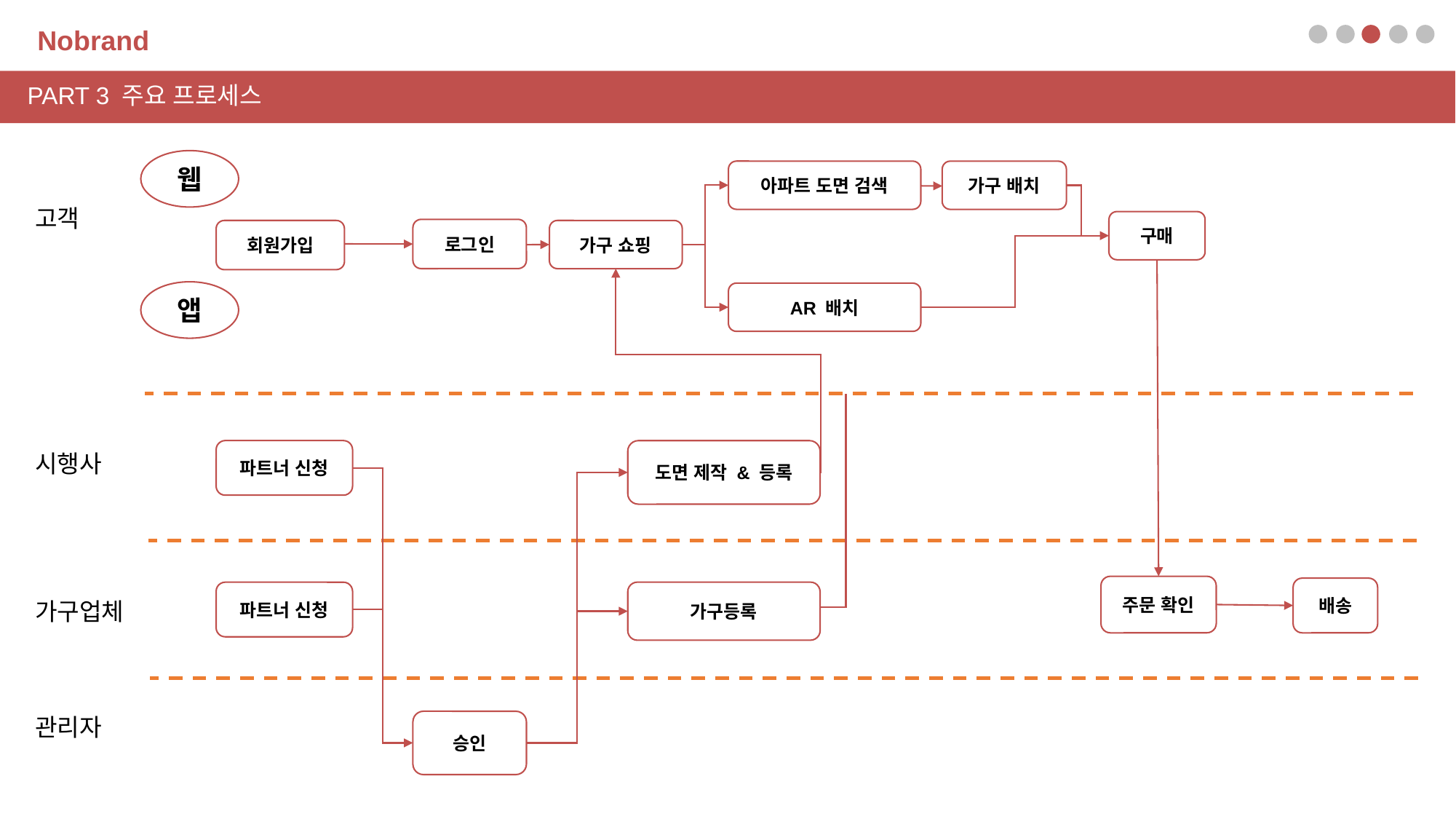

Nobrand

PART 3 주요 프로세스
웹
아파트 도면 검색
가구 배치
고객

시행사

가구업체

관리자
구매
로그인
회원가입
가구 쇼핑
앱
AR 배치
파트너 신청
도면 제작 & 등록
주문 확인
배송
가구등록
파트너 신청
승인